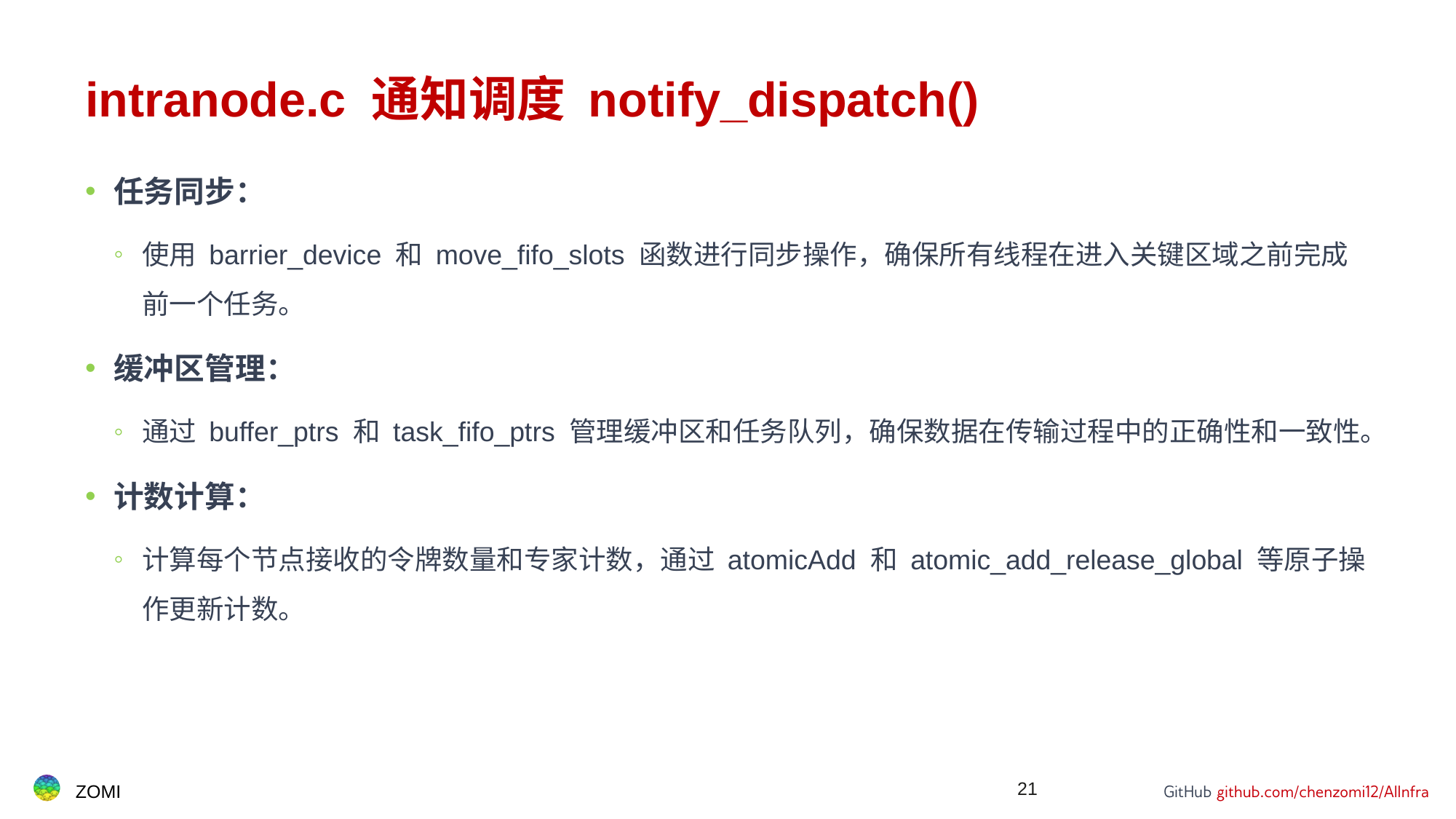

# intranode.c 通知调度 notify_dispatch()
任务同步：
使用 barrier_device 和 move_fifo_slots 函数进行同步操作，确保所有线程在进入关键区域之前完成前一个任务。
缓冲区管理：
通过 buffer_ptrs 和 task_fifo_ptrs 管理缓冲区和任务队列，确保数据在传输过程中的正确性和一致性。
计数计算：
计算每个节点接收的令牌数量和专家计数，通过 atomicAdd 和 atomic_add_release_global 等原子操作更新计数。